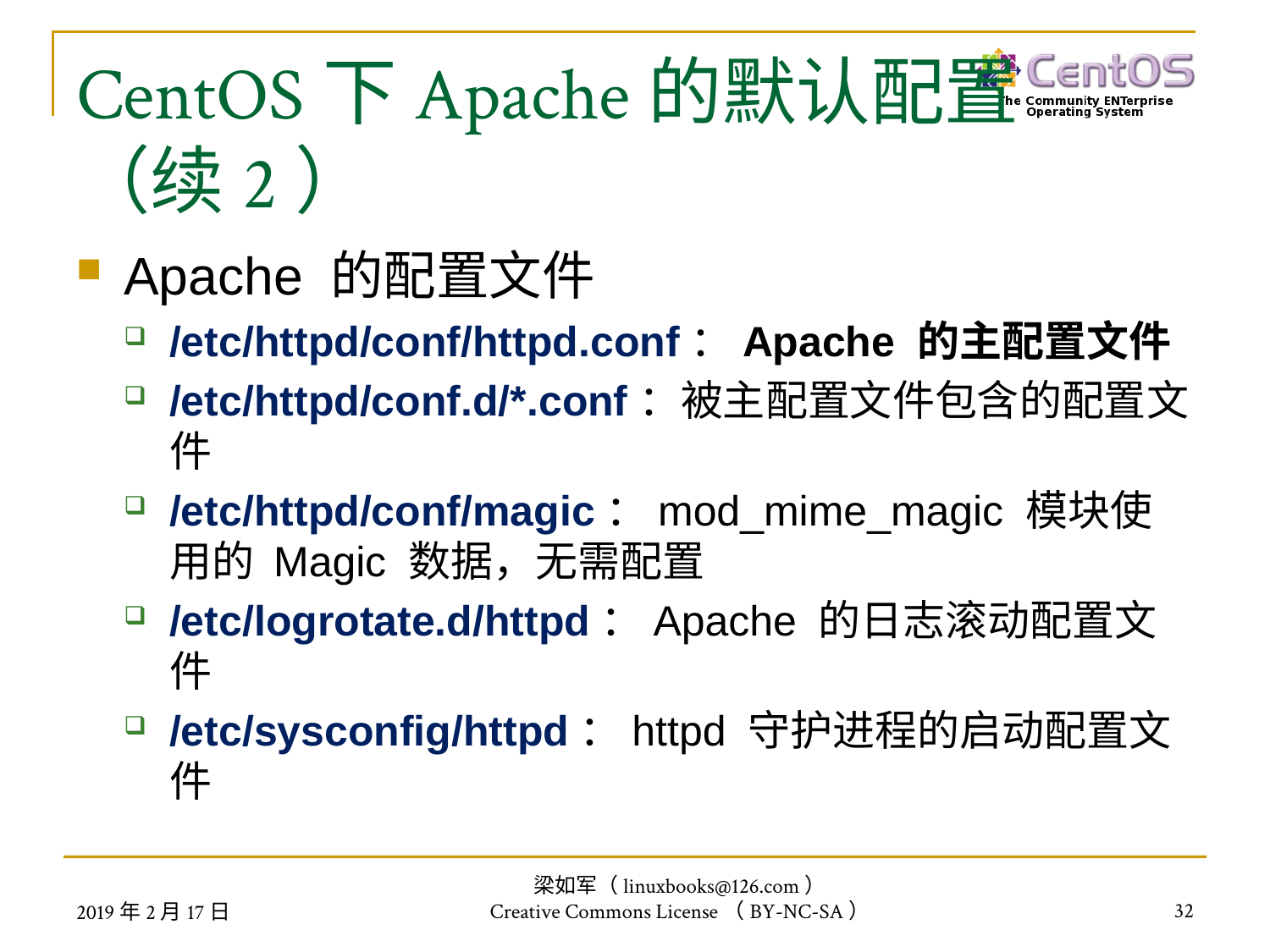

# CentOS下Apache的默认配置 （续2）
Apache 的配置文件
/etc/httpd/conf/httpd.conf：Apache 的主配置文件
/etc/httpd/conf.d/*.conf：被主配置文件包含的配置文件
/etc/httpd/conf/magic：mod_mime_magic 模块使用的 Magic 数据，无需配置
/etc/logrotate.d/httpd：Apache 的日志滚动配置文件
/etc/sysconfig/httpd：httpd 守护进程的启动配置文件
梁如军（linuxbooks@126.com）
Creative Commons License（BY-NC-SA）
2019年2月17日
32